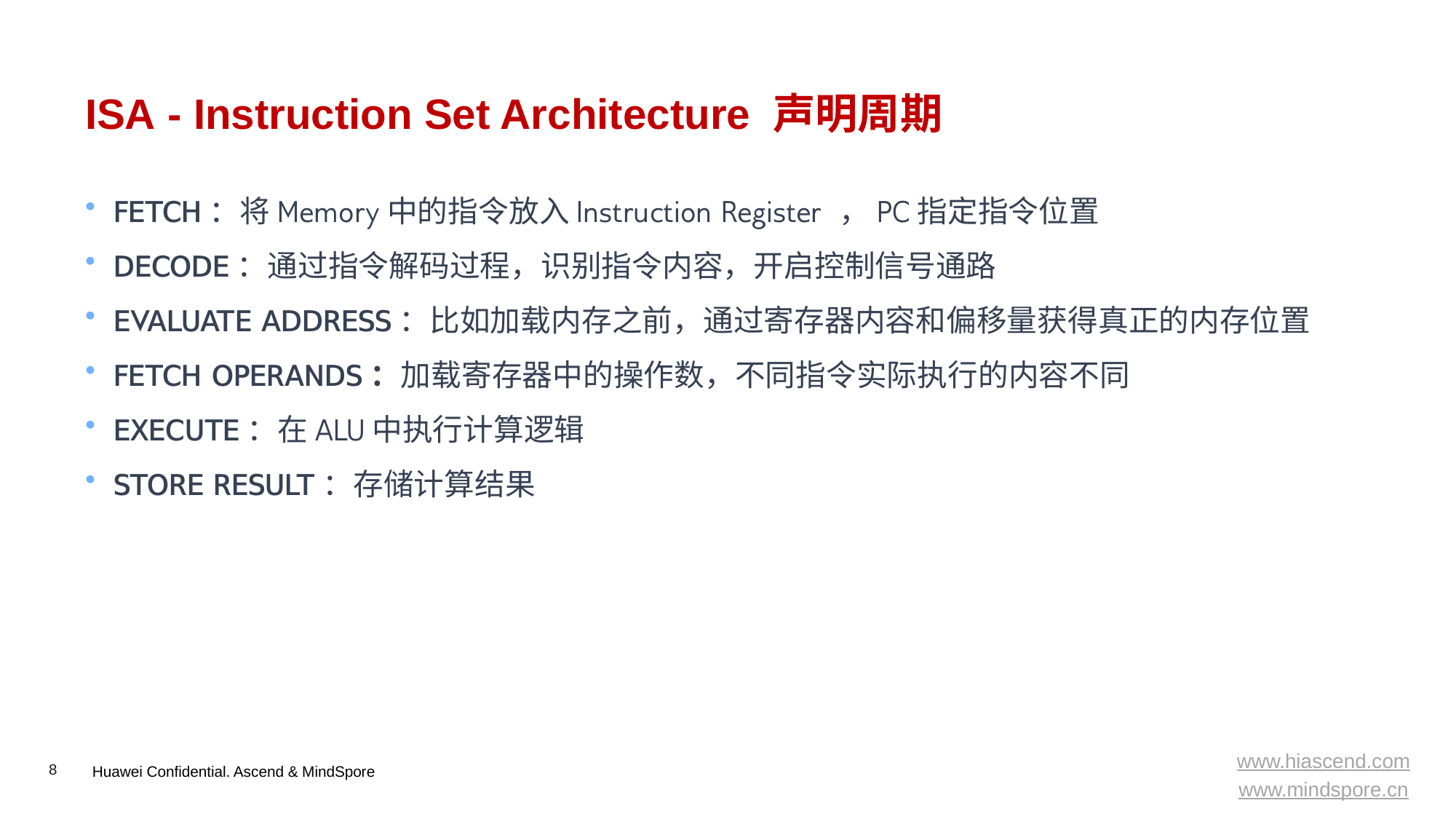

# ISA - Instruction Set Architecture 声明周期
FETCH：将Memory中的指令放入Instruction Register ，PC指定指令位置
DECODE：通过指令解码过程，识别指令内容，开启控制信号通路
EVALUATE ADDRESS：比如加载内存之前，通过寄存器内容和偏移量获得真正的内存位置
FETCH OPERANDS：加载寄存器中的操作数，不同指令实际执行的内容不同
EXECUTE：在ALU中执行计算逻辑
STORE RESULT：存储计算结果